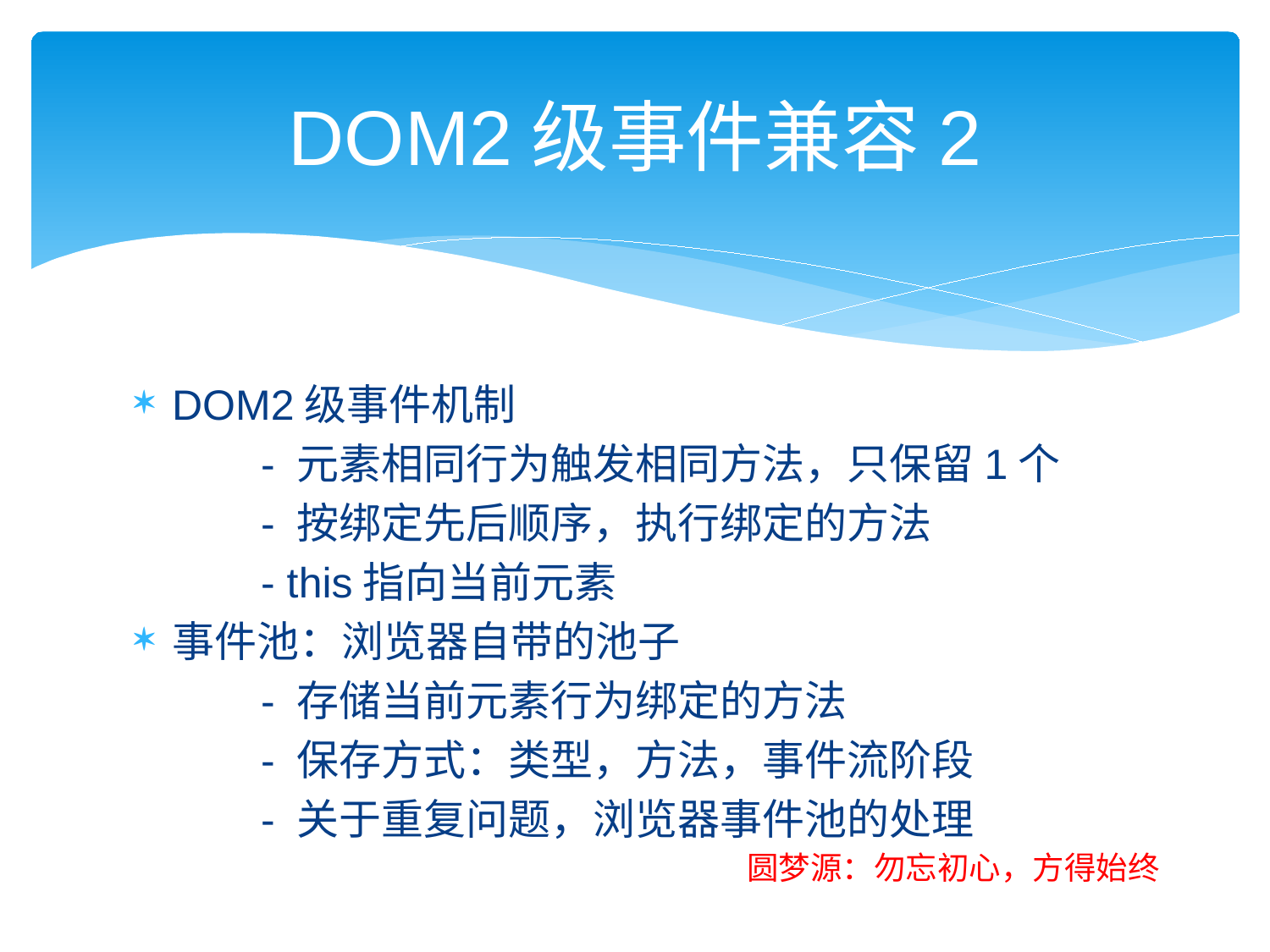

# DOM2级事件兼容2
DOM2级事件机制
	- 元素相同行为触发相同方法，只保留1个
	- 按绑定先后顺序，执行绑定的方法
	- this指向当前元素
事件池：浏览器自带的池子
	- 存储当前元素行为绑定的方法
	- 保存方式：类型，方法，事件流阶段
	- 关于重复问题，浏览器事件池的处理